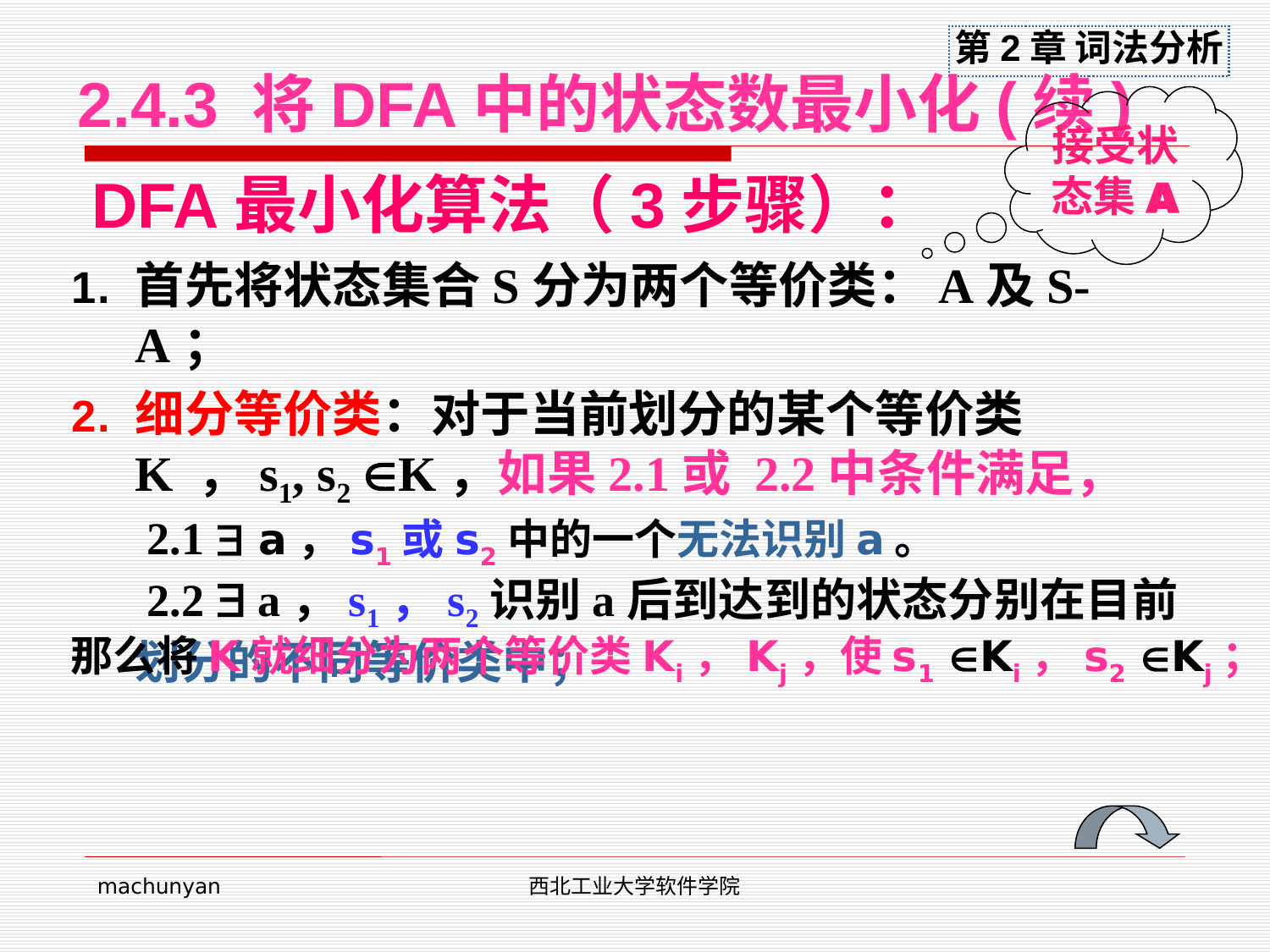

# 2.4.3 将DFA中的状态数最小化(续)
接受状态集A
DFA最小化算法（3步骤）：
首先将状态集合S分为两个等价类：A及S-A；
细分等价类：对于当前划分的某个等价类K ，s1, s2 ∈K，如果2.1或 2.2中条件满足，
 2.1 ∃ a，s1或s2中的一个无法识别a。
 2.2 ∃ a，s1，s2识别a后到达到的状态分别在目前划分的不同等价类中；
那么将K就细分为两个等价类Ki，Kj，使s1 ∈Ki，s2 ∈Kj；

machunyan

西北工业大学软件学院
100